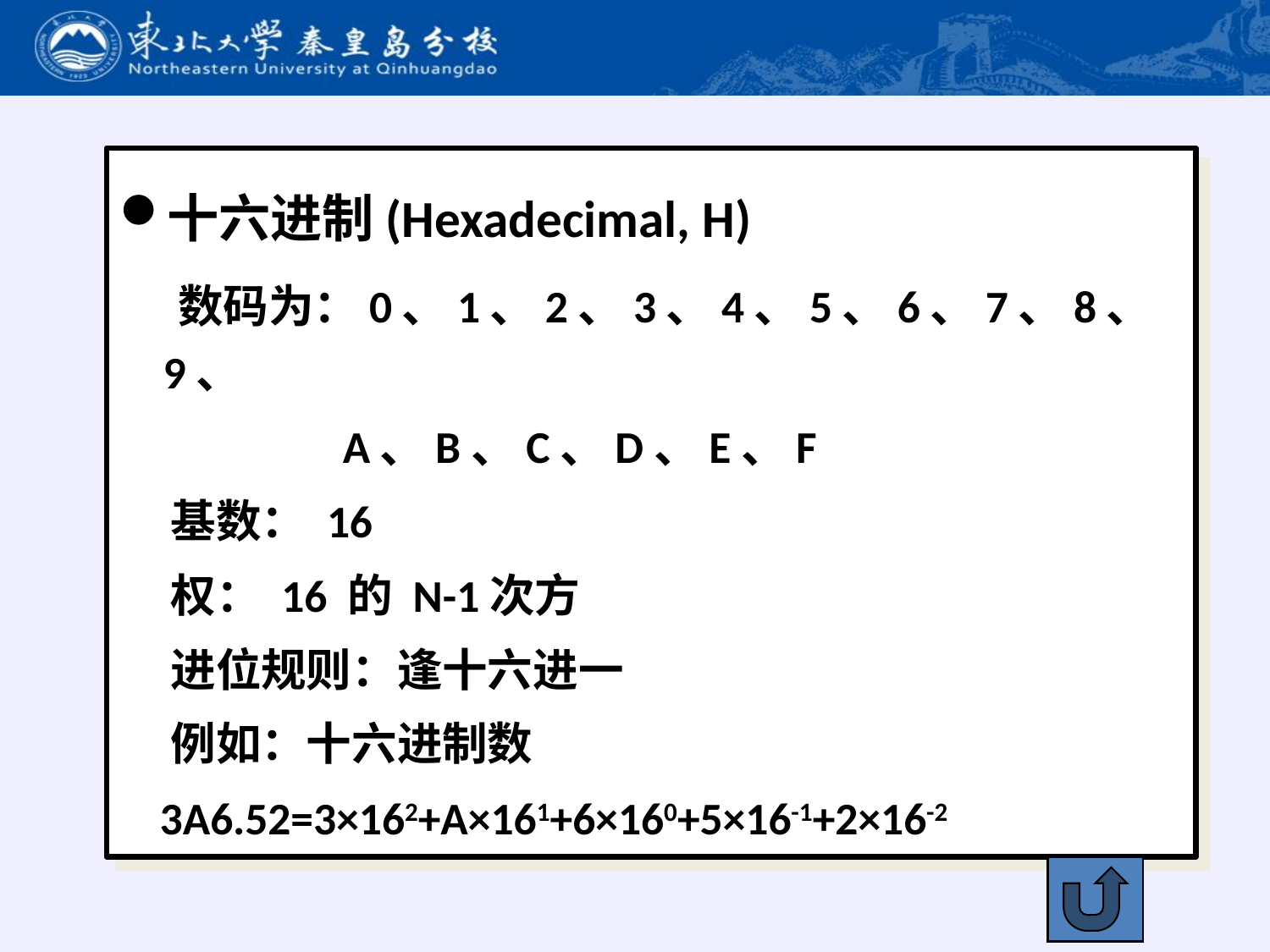

十六进制(Hexadecimal, H)
    数码为：0、1、2、3、4、5、6、7、8、9、
                      A、B、C、D、E、F
    基数： 16
    权： 16 的 N-1次方
    进位规则：逢十六进一
    例如：十六进制数
    3A6.52=3×162+A×161+6×160+5×16-1+2×16-2